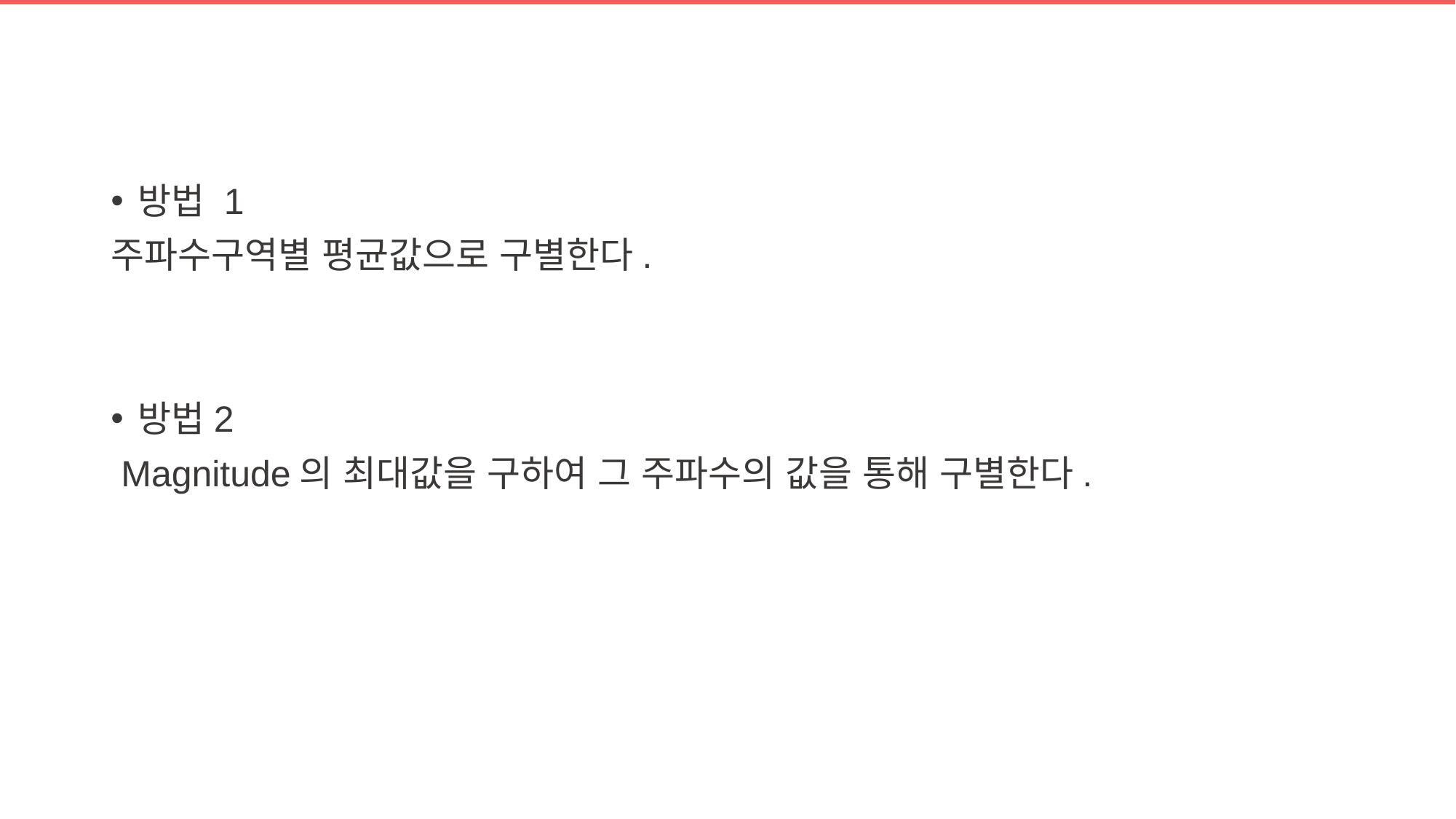

#
방법 1
주파수구역별 평균값으로 구별한다.

방법2
 Magnitude의 최대값을 구하여 그 주파수의 값을 통해 구별한다.